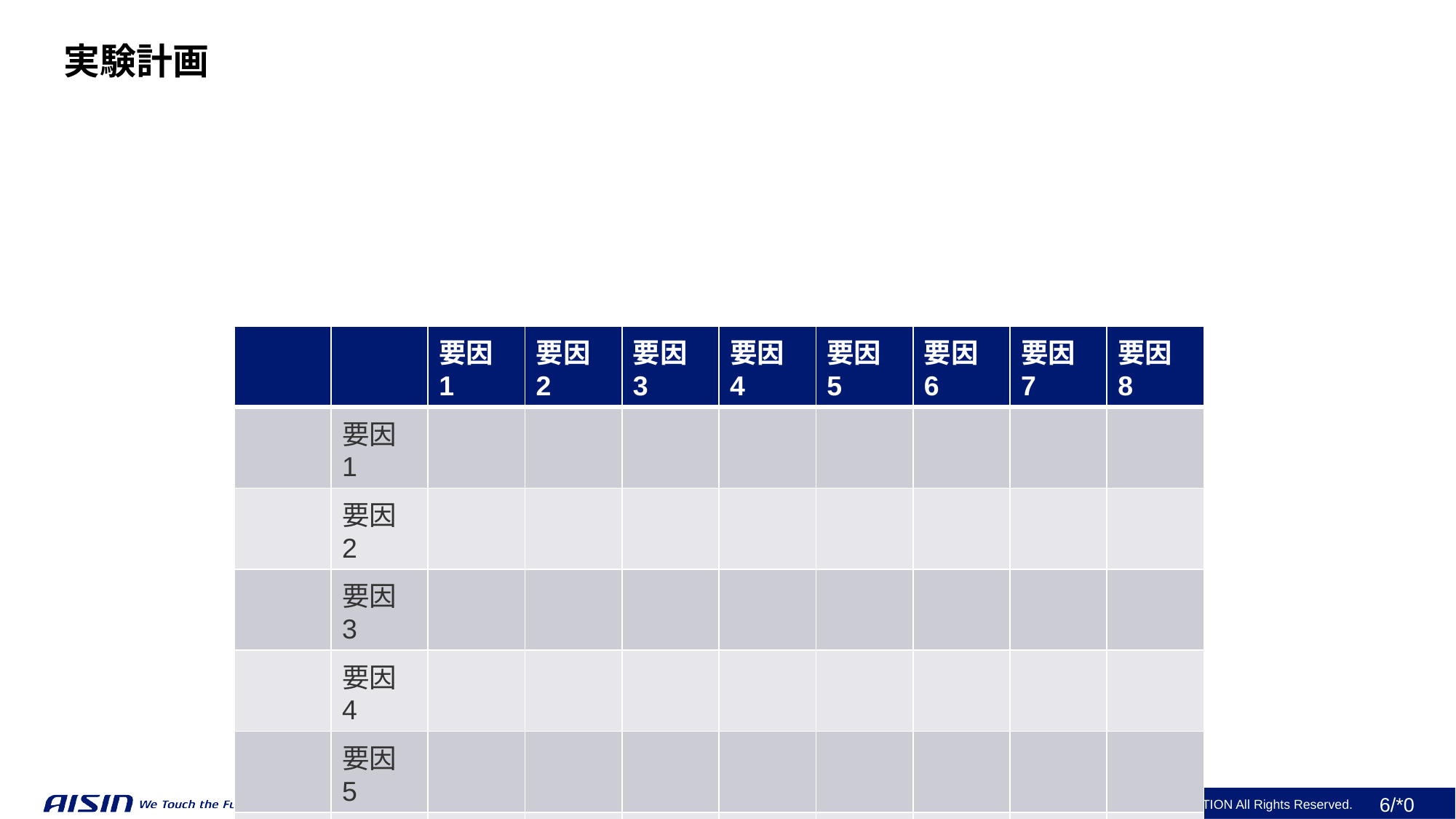

実験計画

|  |  | 要因1 | 要因2 | 要因3 | 要因4 | 要因5 | 要因6 | 要因7 | 要因8 |
| --- | --- | --- | --- | --- | --- | --- | --- | --- | --- |
|  | 要因1 |  |  |  |  |  |  |  |  |
|  | 要因2 |  |  |  |  |  |  |  |  |
|  | 要因3 |  |  |  |  |  |  |  |  |
|  | 要因4 |  |  |  |  |  |  |  |  |
|  | 要因5 |  |  |  |  |  |  |  |  |
|  | 要因6 |  |  |  |  |  |  |  |  |
|  | 要因7 |  |  |  |  |  |  |  |  |
2024年 7月 20日